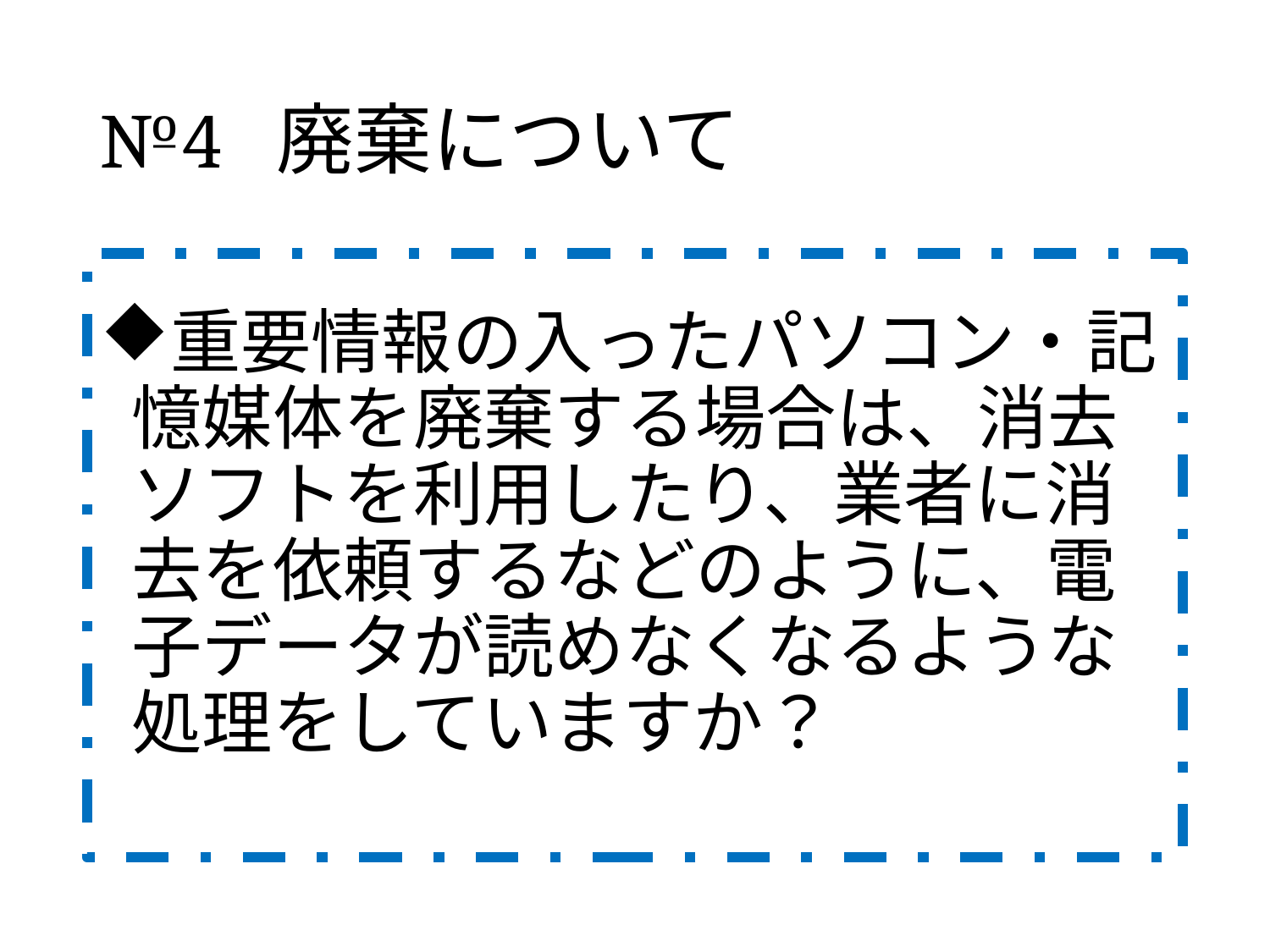

# №4  廃棄について

重要情報の入ったパソコン・記憶媒体を廃棄する場合は、消去ソフトを利用したり、業者に消去を依頼するなどのように、電子データが読めなくなるような処理をしていますか？